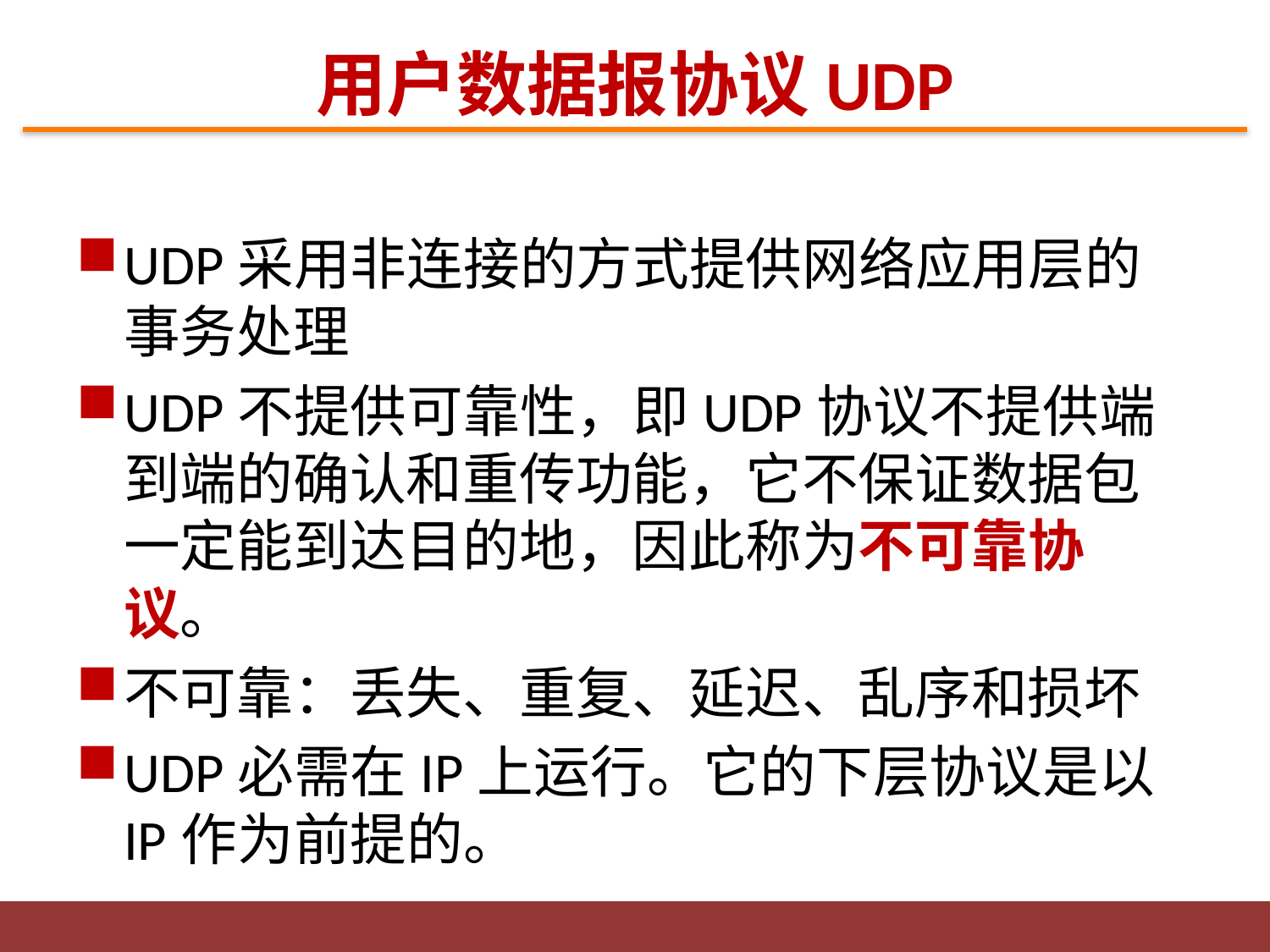

# 用户数据报协议UDP
UDP采用非连接的方式提供网络应用层的事务处理
UDP不提供可靠性，即UDP协议不提供端到端的确认和重传功能，它不保证数据包一定能到达目的地，因此称为不可靠协议。
不可靠：丢失、重复、延迟、乱序和损坏
UDP必需在IP上运行。它的下层协议是以IP作为前提的。
2